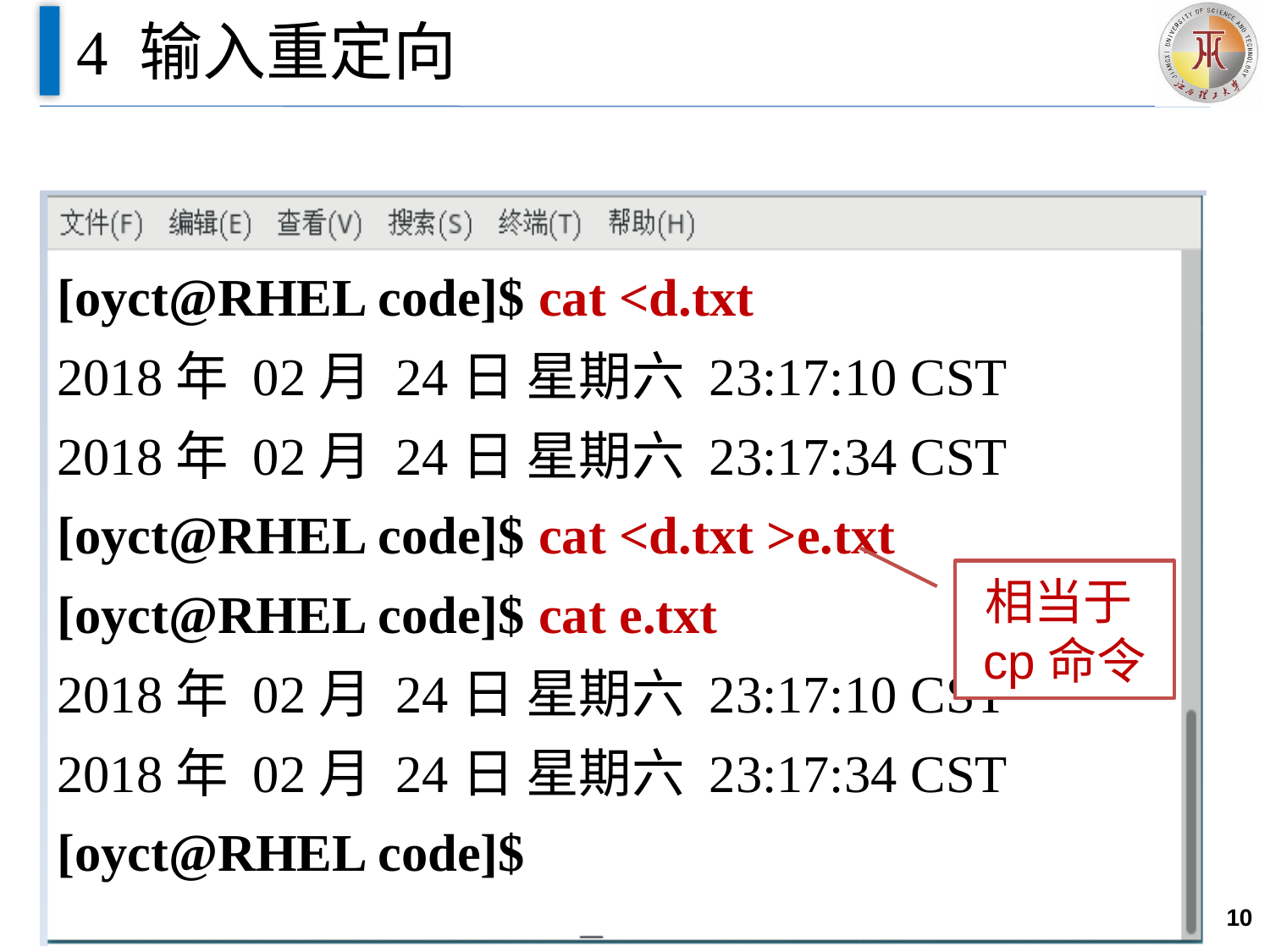

# 4 输入重定向

[oyct@RHEL code]$ cat <d.txt
2018年 02月 24日 星期六 23:17:10 CST
2018年 02月 24日 星期六 23:17:34 CST
[oyct@RHEL code]$ cat <d.txt >e.txt
[oyct@RHEL code]$ cat e.txt
2018年 02月 24日 星期六 23:17:10 CST
2018年 02月 24日 星期六 23:17:34 CST
[oyct@RHEL code]$

相当于cp命令
10